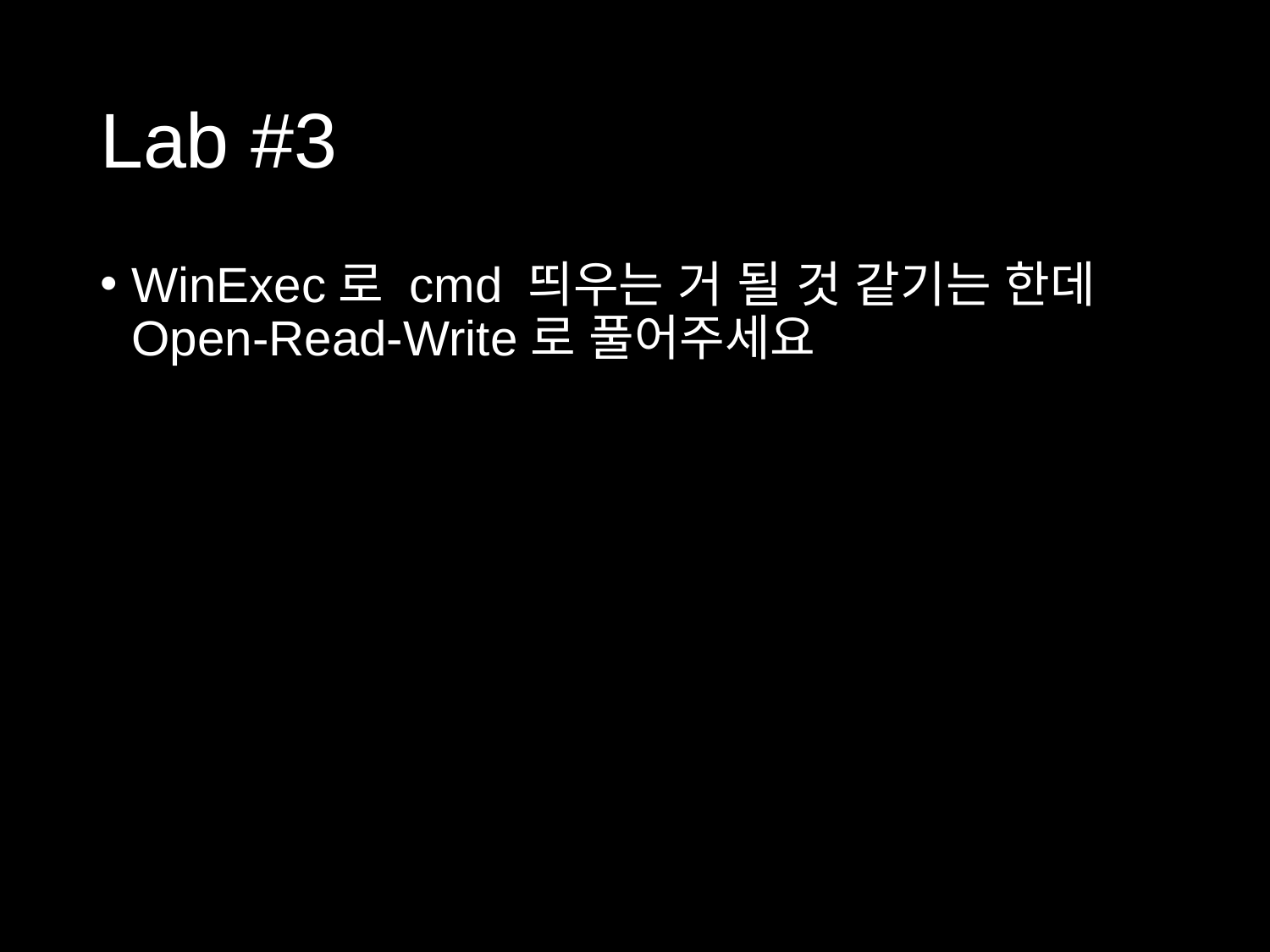

# Lab #3
WinExec로 cmd 띄우는 거 될 것 같기는 한데 Open-Read-Write로 풀어주세요